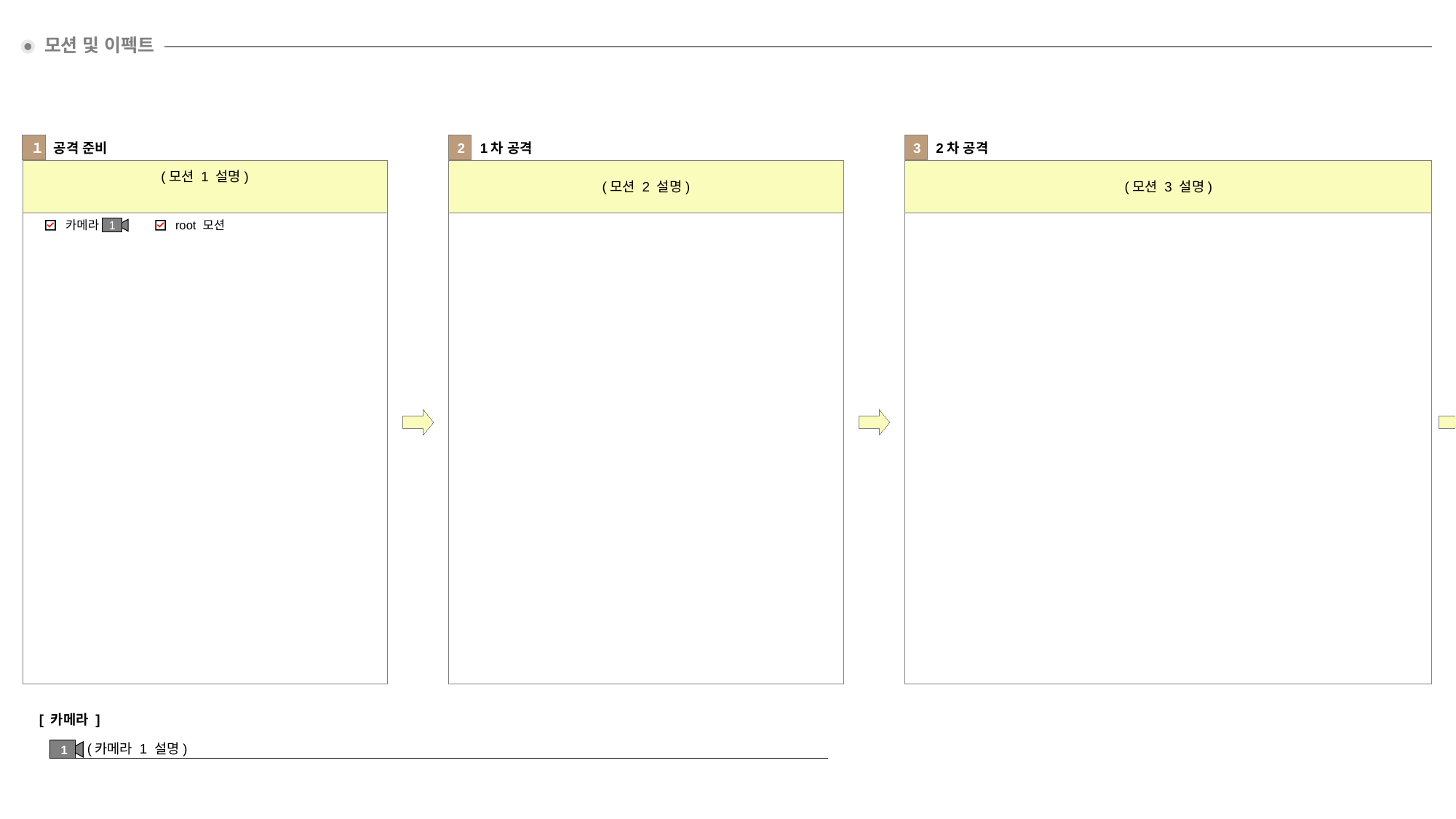

모션 및 이펙트

１
공격 준비
2
1차 공격
3
2차 공격

(모션 3 설명)

(모션 1 설명)
(모션 2 설명)
카메라

1

root 모션

[ 카메라 ]
(카메라 1 설명)
1